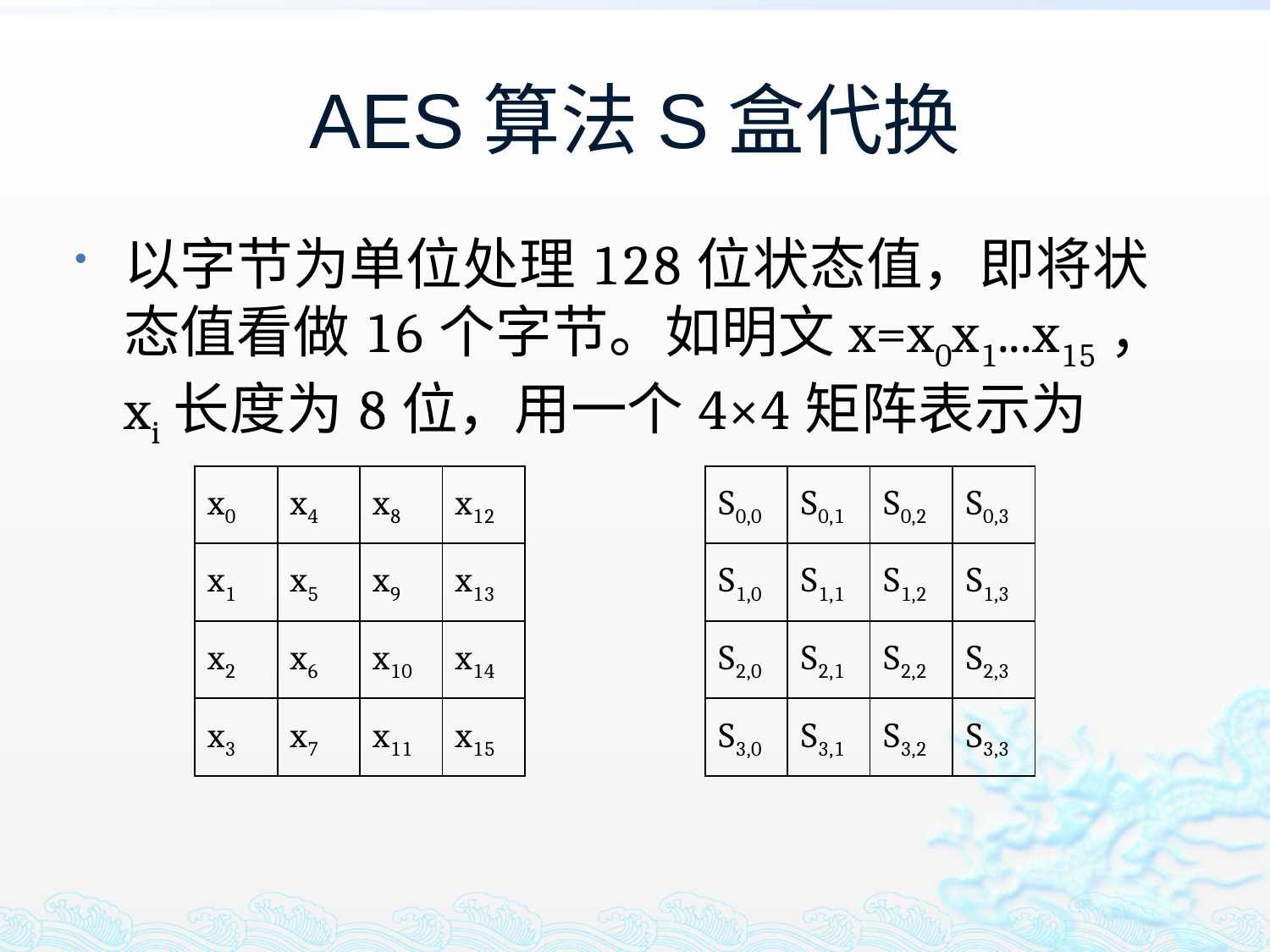

# AES算法S盒代换
以字节为单位处理128位状态值，即将状态值看做16个字节。如明文x=x0x1...x15，xi长度为8位，用一个4×4矩阵表示为
| x0 | x4 | x8 | x12 |
| --- | --- | --- | --- |
| x1 | x5 | x9 | x13 |
| x2 | x6 | x10 | x14 |
| x3 | x7 | x11 | x15 |
| S0,0 | S0,1 | S0,2 | S0,3 |
| --- | --- | --- | --- |
| S1,0 | S1,1 | S1,2 | S1,3 |
| S2,0 | S2,1 | S2,2 | S2,3 |
| S3,0 | S3,1 | S3,2 | S3,3 |